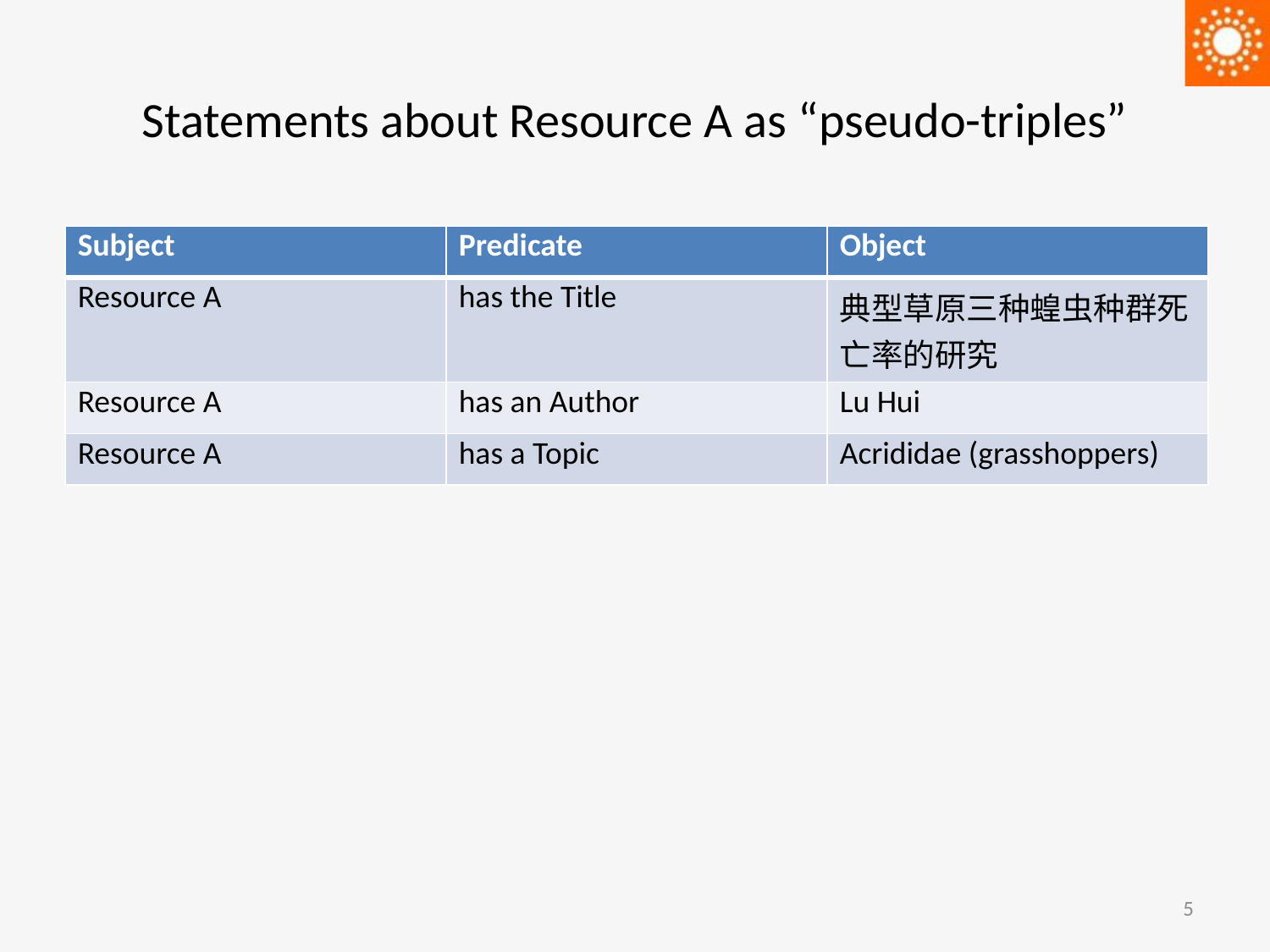

# Statements about Resource A as “pseudo-triples”
| Subject | Predicate | Object |
| --- | --- | --- |
| Resource A | has the Title | 典型草原三种蝗虫种群死亡率的研究 |
| Resource A | has an Author | Lu Hui |
| Resource A | has a Topic | Acrididae (grasshoppers) |
5